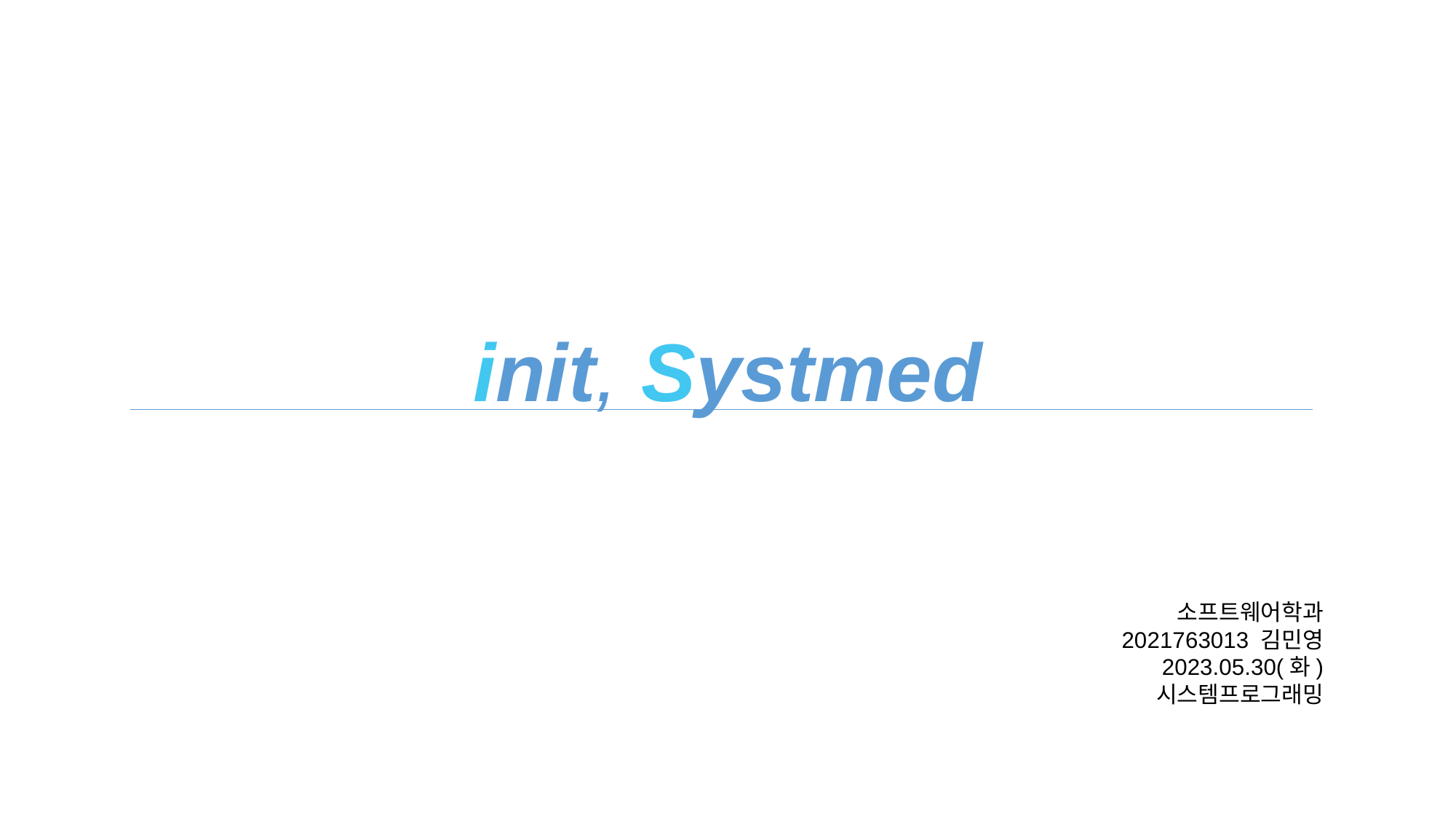

init, Systmed
소프트웨어학과
2021763013 김민영
2023.05.30(화)
시스템프로그래밍